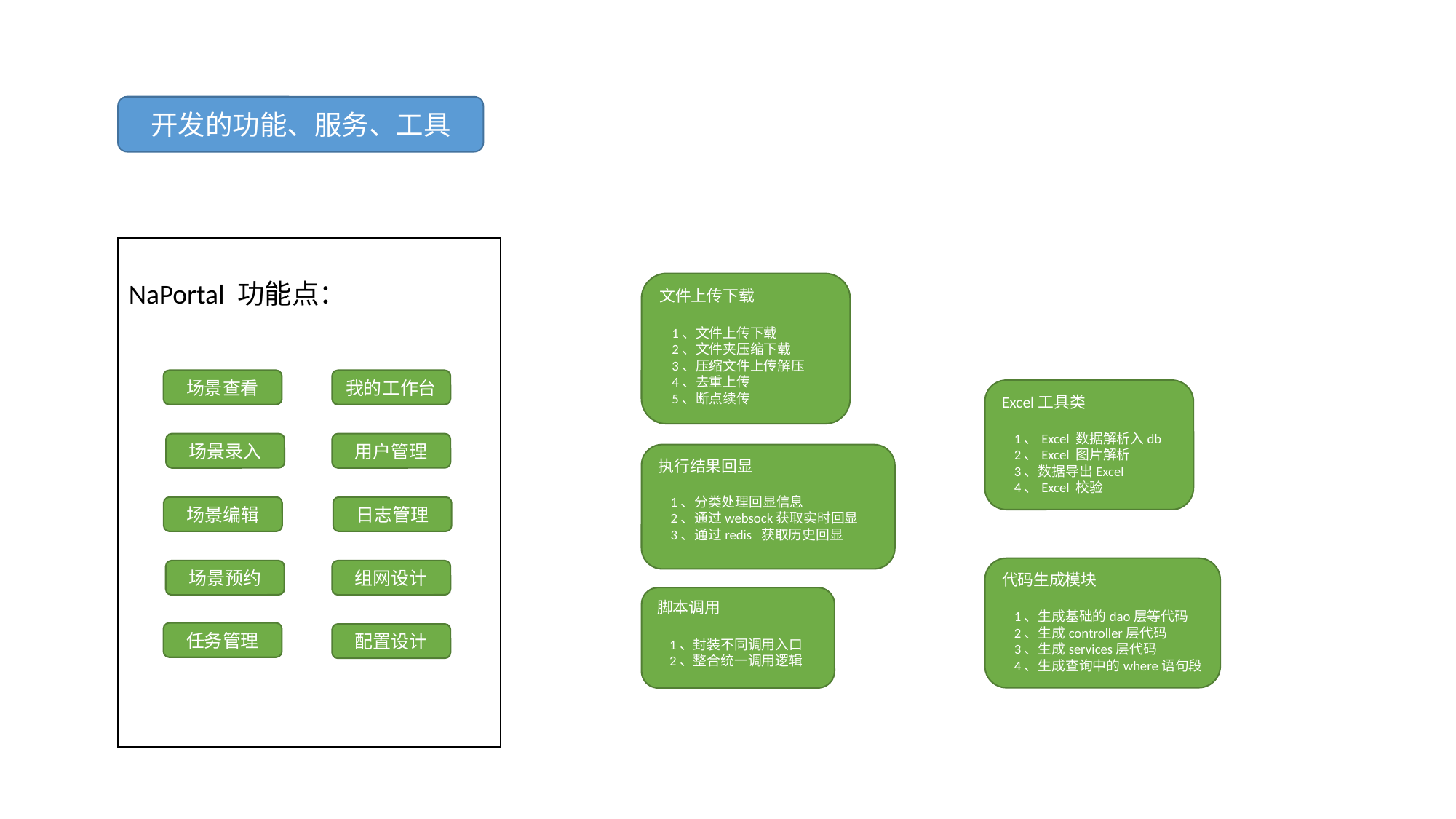

开发的功能、服务、工具

NaPortal 功能点：

文件上传下载

    1、文件上传下载
    2、文件夹压缩下载
    3、压缩文件上传解压
    4、去重上传
    5、断点续传

场景查看
我的工作台
Excel工具类

    1、Excel 数据解析入db
    2、Excel 图片解析
    3、数据导出Excel
    4、Excel 校验
用户管理
场景录入
执行结果回显

    1、分类处理回显信息
    2、通过websock获取实时回显
    3、通过redis  获取历史回显

场景编辑
日志管理
代码生成模块

    1、生成基础的dao层等代码
    2、生成controller层代码
    3、生成services层代码
    4、生成查询中的where语句段
场景预约
组网设计
脚本调用

    1、封装不同调用入口
    2、整合统一调用逻辑
任务管理
配置设计